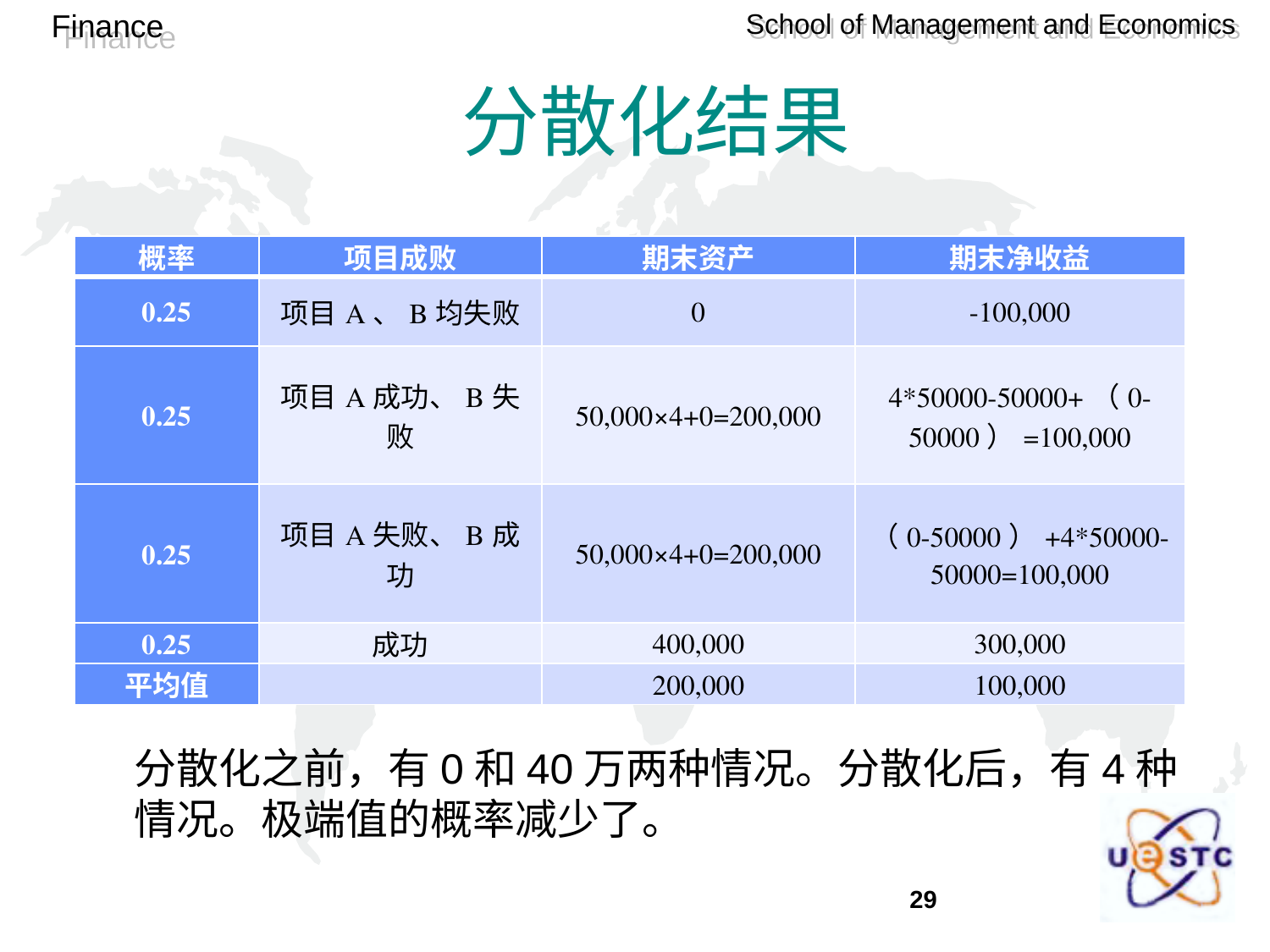

# 分散化结果
| 概率 | 项目成败 | 期末资产 | 期末净收益 |
| --- | --- | --- | --- |
| 0.25 | 项目A、B均失败 | 0 | -100,000 |
| 0.25 | 项目A成功、B失败 | 50,000×4+0=200,000 | 4\*50000-50000+（0-50000）=100,000 |
| 0.25 | 项目A失败、B成功 | 50,000×4+0=200,000 | （0-50000）+4\*50000-50000=100,000 |
| 0.25 | 成功 | 400,000 | 300,000 |
| 平均值 |  | 200,000 | 100,000 |
分散化之前，有0和40万两种情况。分散化后，有4种情况。极端值的概率减少了。